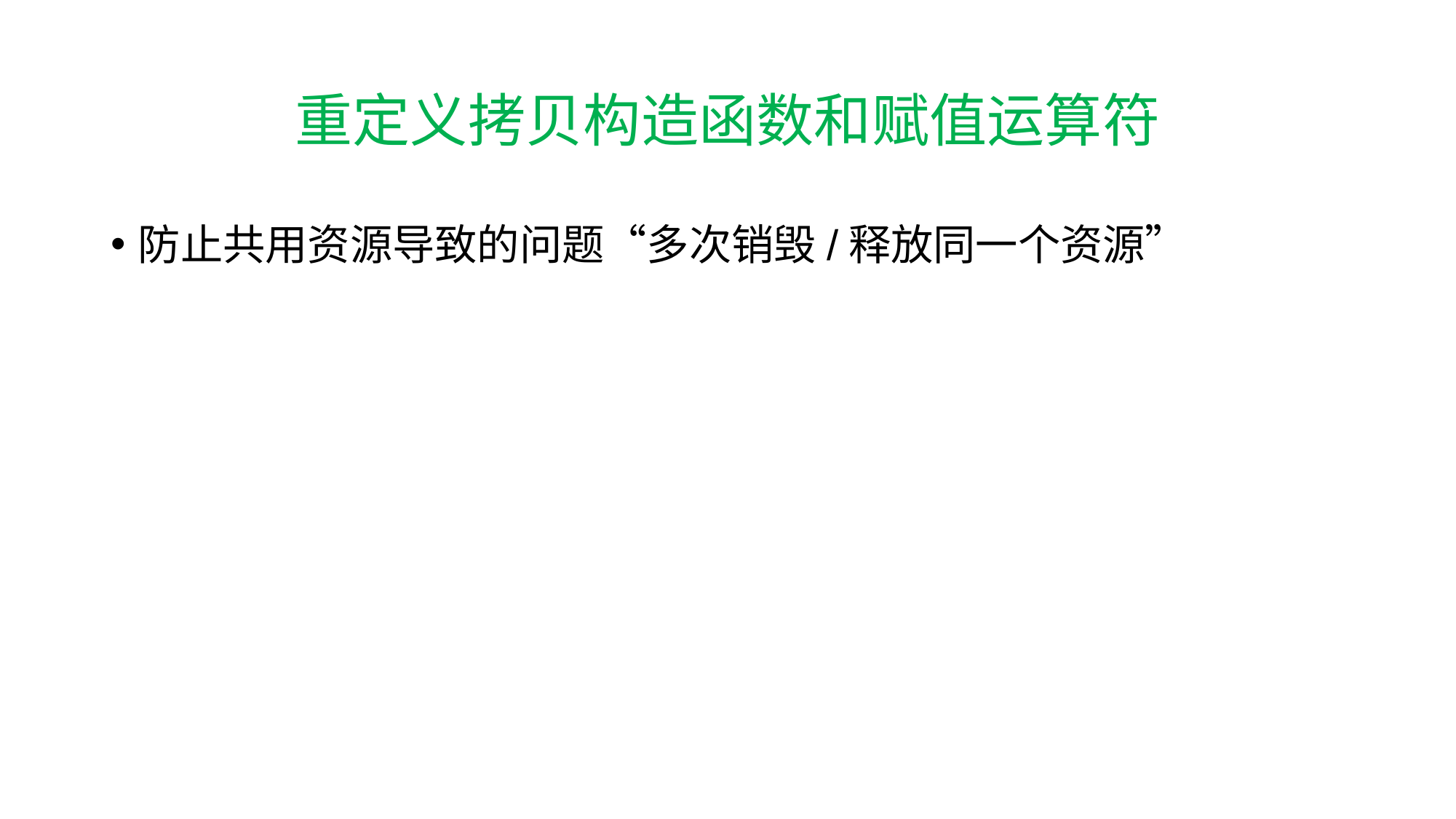

# 重定义拷贝构造函数和赋值运算符
防止共用资源导致的问题“多次销毁/释放同一个资源”